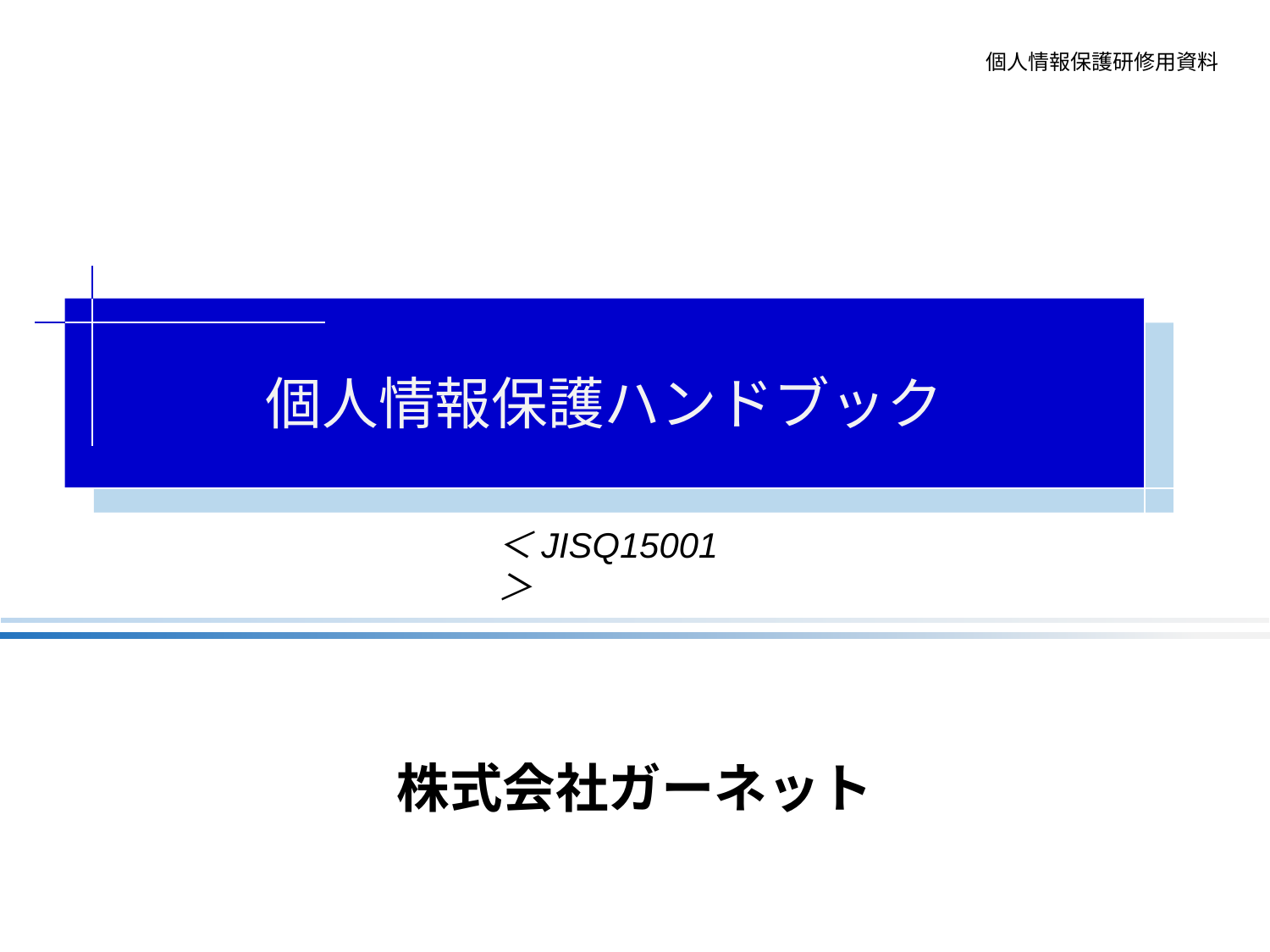

個人情報保護研修用資料
# 個人情報保護ハンドブック

＜JISQ15001＞

株式会社ガーネット